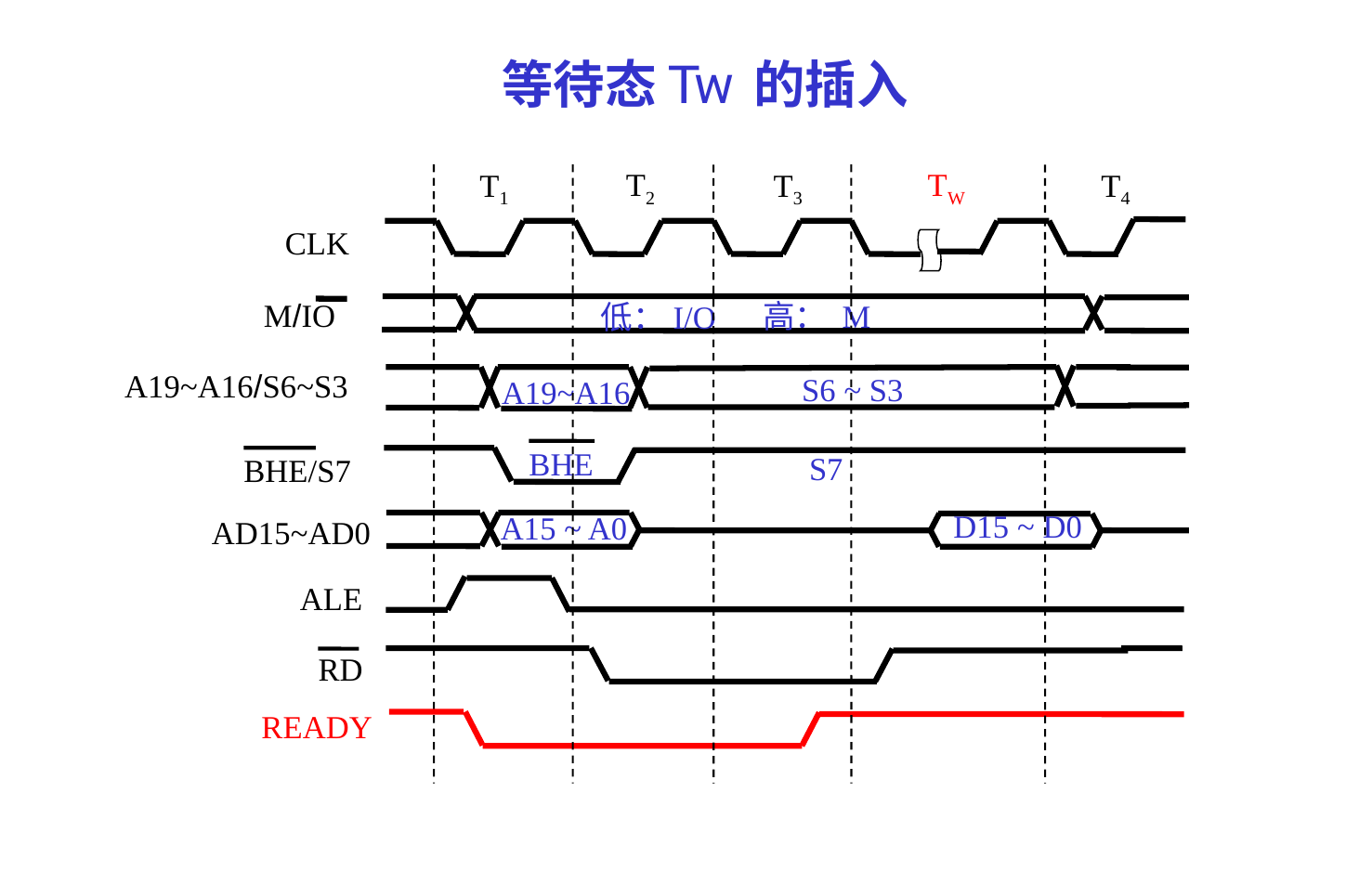

# 等待态Tw的插入

T2

TW
T1

T3

T4

CLK

M/IO

高： M

低：I/O

A19~A16/S6~S3

A19~A16
S6 ~ S3

BHE

BHE/S7

S7

AD15~AD0

 A15 ~ A0
D15 ~ D0

ALE

RD

READY